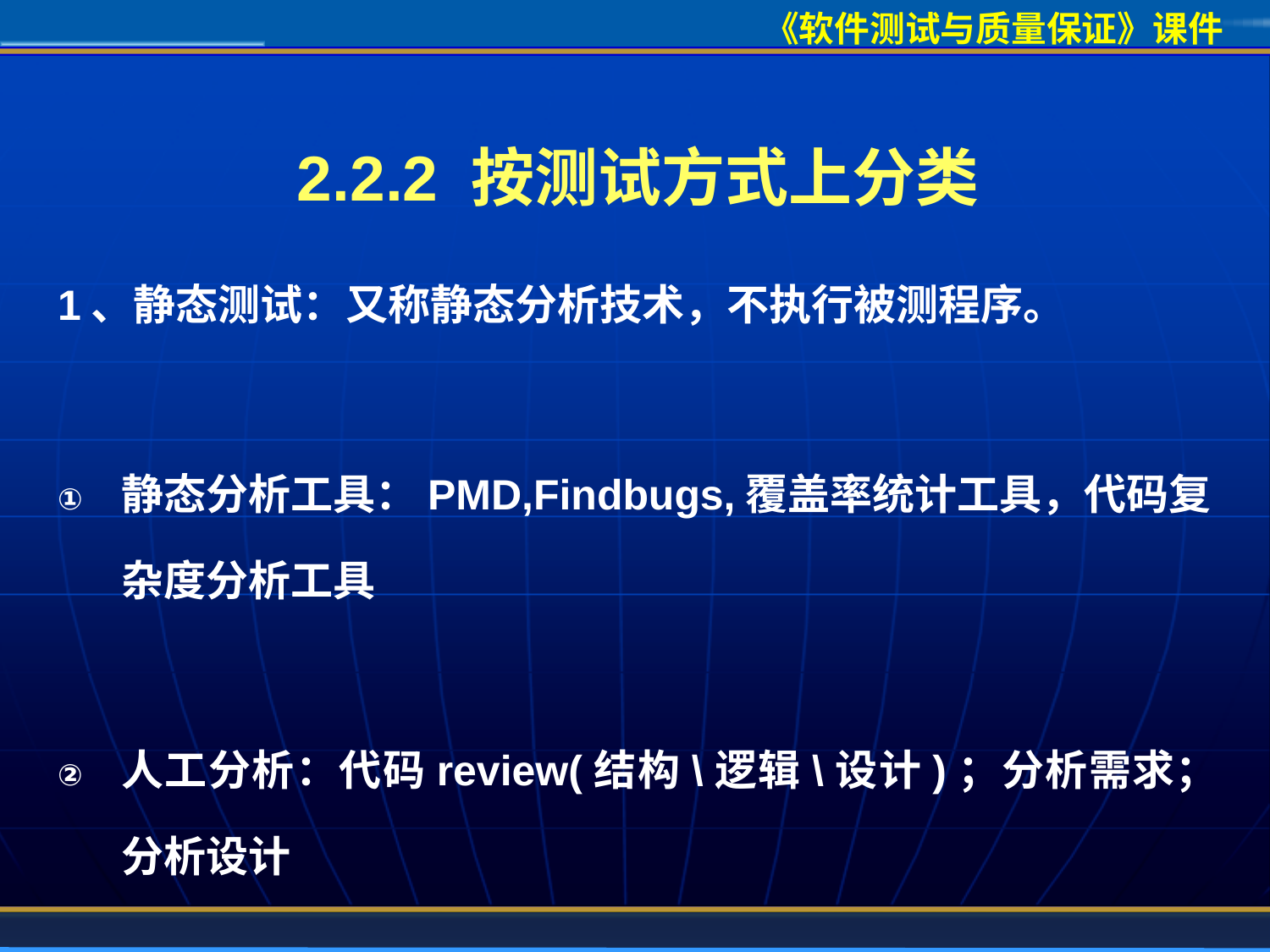

# 2.2.2 按测试方式上分类
1、静态测试：又称静态分析技术，不执行被测程序。

静态分析工具：PMD,Findbugs,覆盖率统计工具，代码复杂度分析工具

人工分析：代码review(结构\逻辑\设计)；分析需求；分析设计